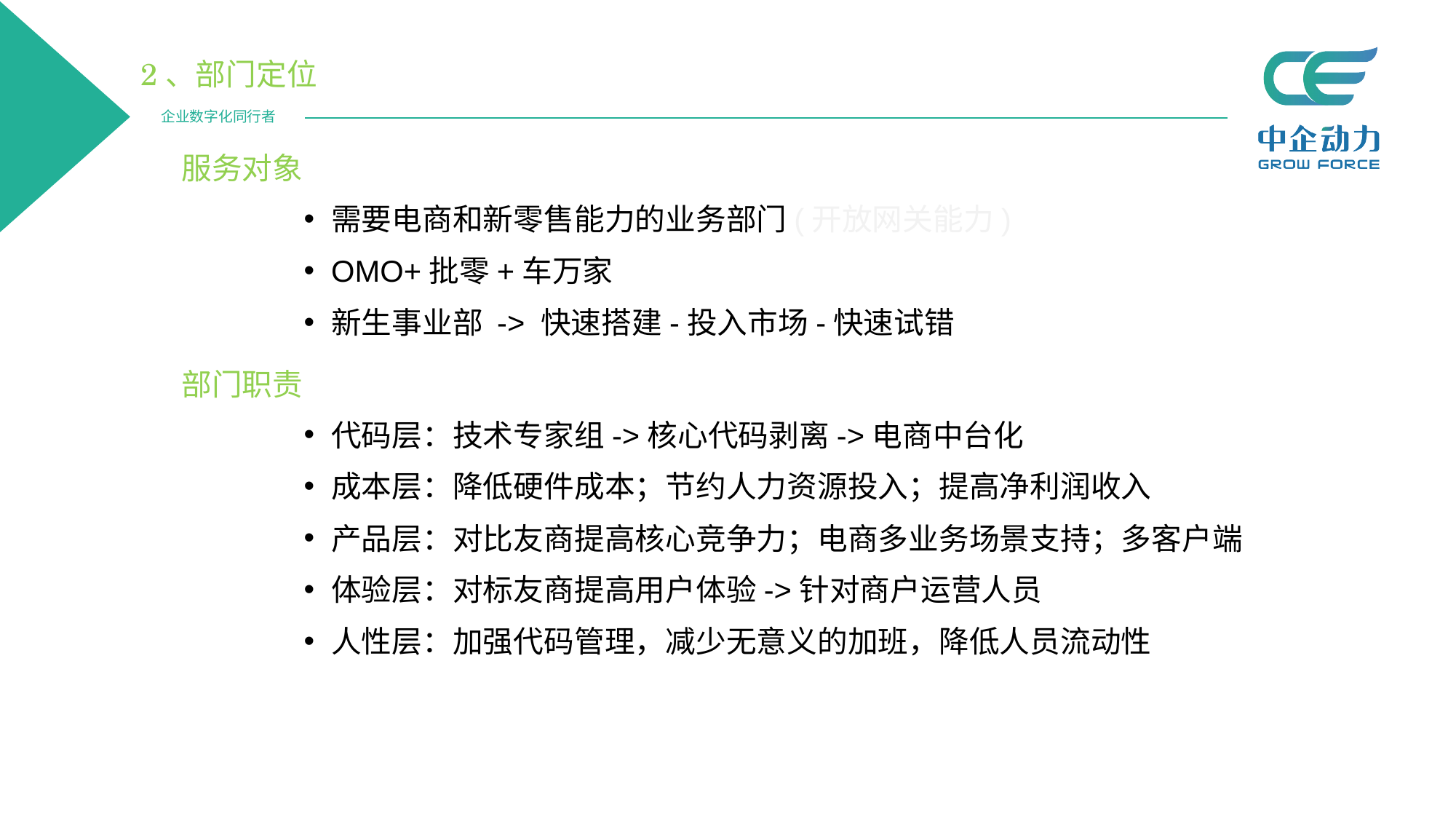

2、部门定位
服务对象
需要电商和新零售能力的业务部门(开放网关能力)
OMO+批零+车万家
新生事业部 -> 快速搭建-投入市场-快速试错
部门职责
代码层：技术专家组->核心代码剥离->电商中台化
成本层：降低硬件成本；节约人力资源投入；提高净利润收入
产品层：对比友商提高核心竞争力；电商多业务场景支持；多客户端
体验层：对标友商提高用户体验->针对商户运营人员
人性层：加强代码管理，减少无意义的加班，降低人员流动性